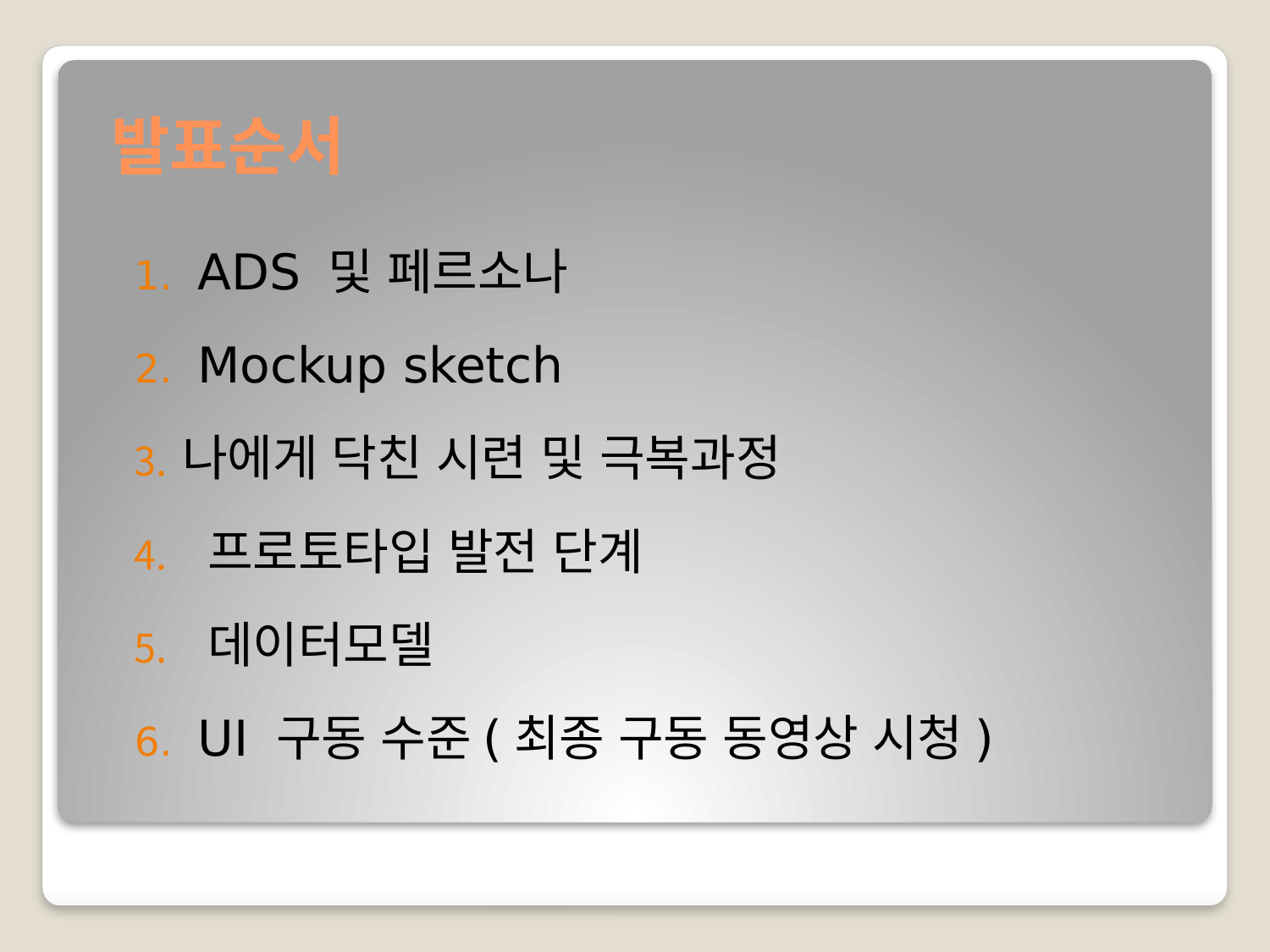

# 발표순서
 ADS 및 페르소나
 Mockup sketch
나에게 닥친 시련 및 극복과정
 프로토타입 발전 단계
 데이터모델
 UI 구동 수준(최종 구동 동영상 시청)